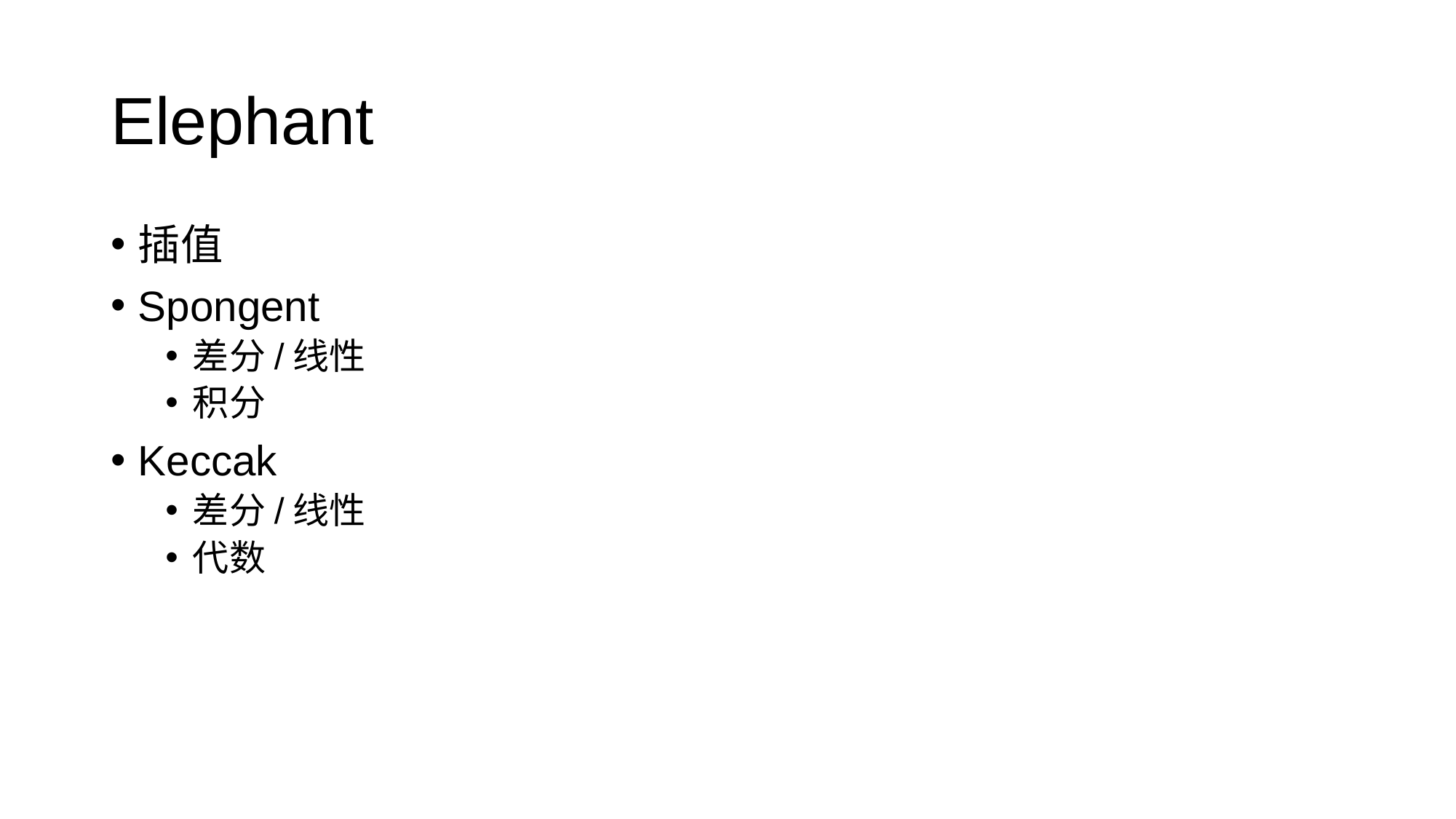

# Elephant
插值
Spongent
差分/线性
积分
Keccak
差分/线性
代数